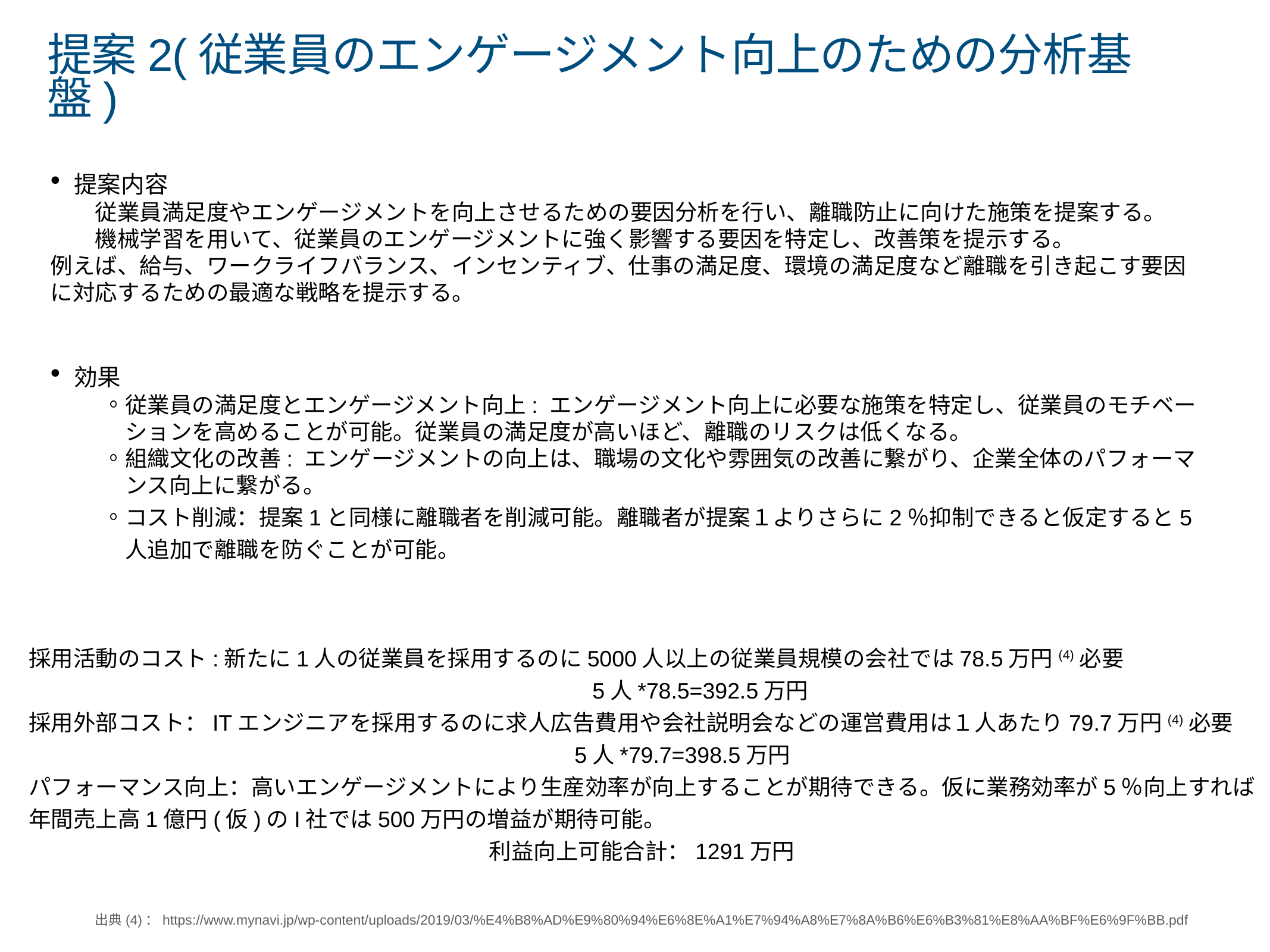

# 提案2(従業員のエンゲージメント向上のための分析基盤)
提案内容
従業員満足度やエンゲージメントを向上させるための要因分析を行い、離職防止に向けた施策を提案する。
機械学習を用いて、従業員のエンゲージメントに強く影響する要因を特定し、改善策を提示する。
例えば、給与、ワークライフバランス、インセンティブ、仕事の満足度、環境の満足度など離職を引き起こす要因に対応するための最適な戦略を提示する。

効果
従業員の満足度とエンゲージメント向上: エンゲージメント向上に必要な施策を特定し、従業員のモチベーションを高めることが可能。従業員の満足度が高いほど、離職のリスクは低くなる。
組織文化の改善: エンゲージメントの向上は、職場の文化や雰囲気の改善に繋がり、企業全体のパフォーマンス向上に繋がる。
コスト削減：提案1と同様に離職者を削減可能。離職者が提案１よりさらに2％抑制できると仮定すると5人追加で離職を防ぐことが可能。

採用活動のコスト:新たに1人の従業員を採用するのに5000人以上の従業員規模の会社では78.5万円(4)必要
　　　　　5人*78.5=392.5万円
採用外部コスト：ITエンジニアを採用するのに求人広告費用や会社説明会などの運営費用は１人あたり79.7万円(4)必要
             5人*79.7=398.5万円
パフォーマンス向上：高いエンゲージメントにより生産効率が向上することが期待できる。仮に業務効率が5％向上すれば
年間売上高1億円(仮)のI社では500万円の増益が期待可能。
利益向上可能合計：1291万円
出典(4)：https://www.mynavi.jp/wp-content/uploads/2019/03/%E4%B8%AD%E9%80%94%E6%8E%A1%E7%94%A8%E7%8A%B6%E6%B3%81%E8%AA%BF%E6%9F%BB.pdf